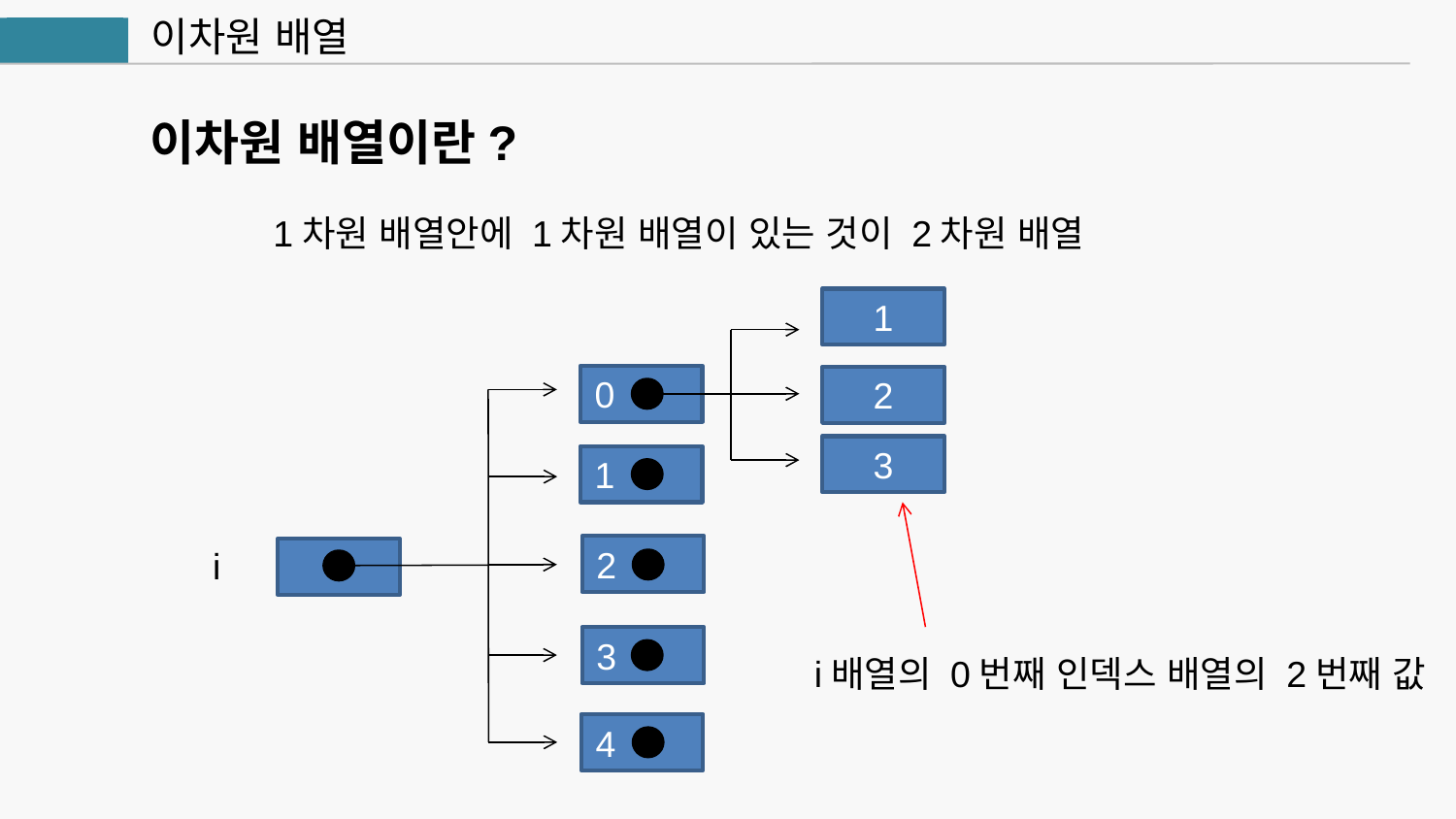

이차원 배열

자바
이차원 배열이란?
1차원 배열안에 1차원 배열이 있는 것이 2차원 배열
1
0
2

3
1

i
2

3

i배열의 0번째 인덱스 배열의 2번째 값
4